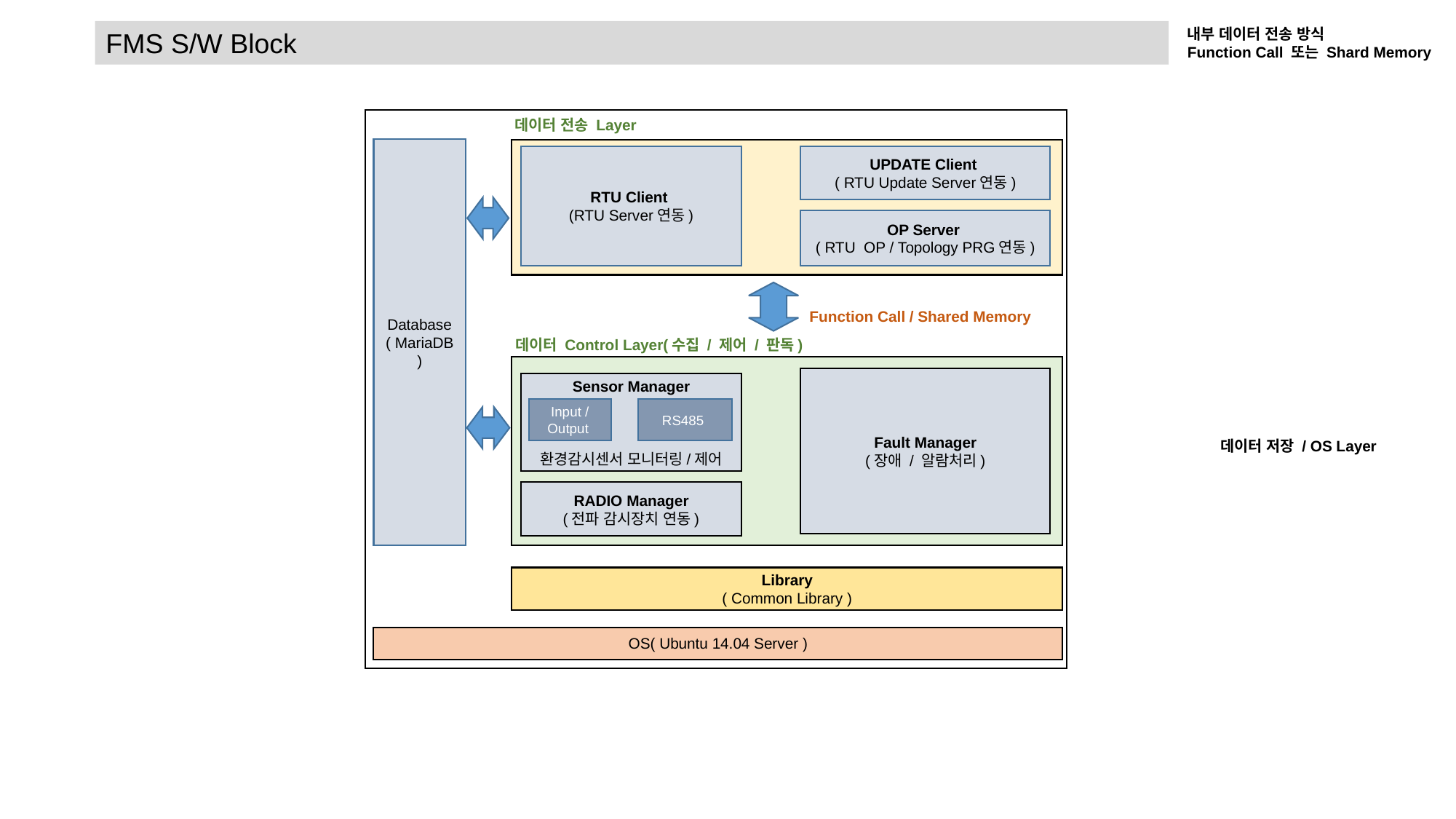

내부 데이터 전송 방식
Function Call 또는 Shard Memory
FMS S/W Block

데이터 전송 Layer
Database
( MariaDB)

RTU Client
(RTU Server연동)
UPDATE Client
( RTU Update Server연동)

OP Server
( RTU  OP / Topology PRG연동)

Function Call / Shared Memory
데이터 Control Layer(수집 / 제어 / 판독)

Fault Manager
(장애 / 알람처리)
Sensor Manager

환경감시센서 모니터링/제어
RS485
Input / Output

데이터 저장 / OS Layer
RADIO Manager
(전파 감시장치 연동)
Library
( Common Library )
OS( Ubuntu 14.04 Server )